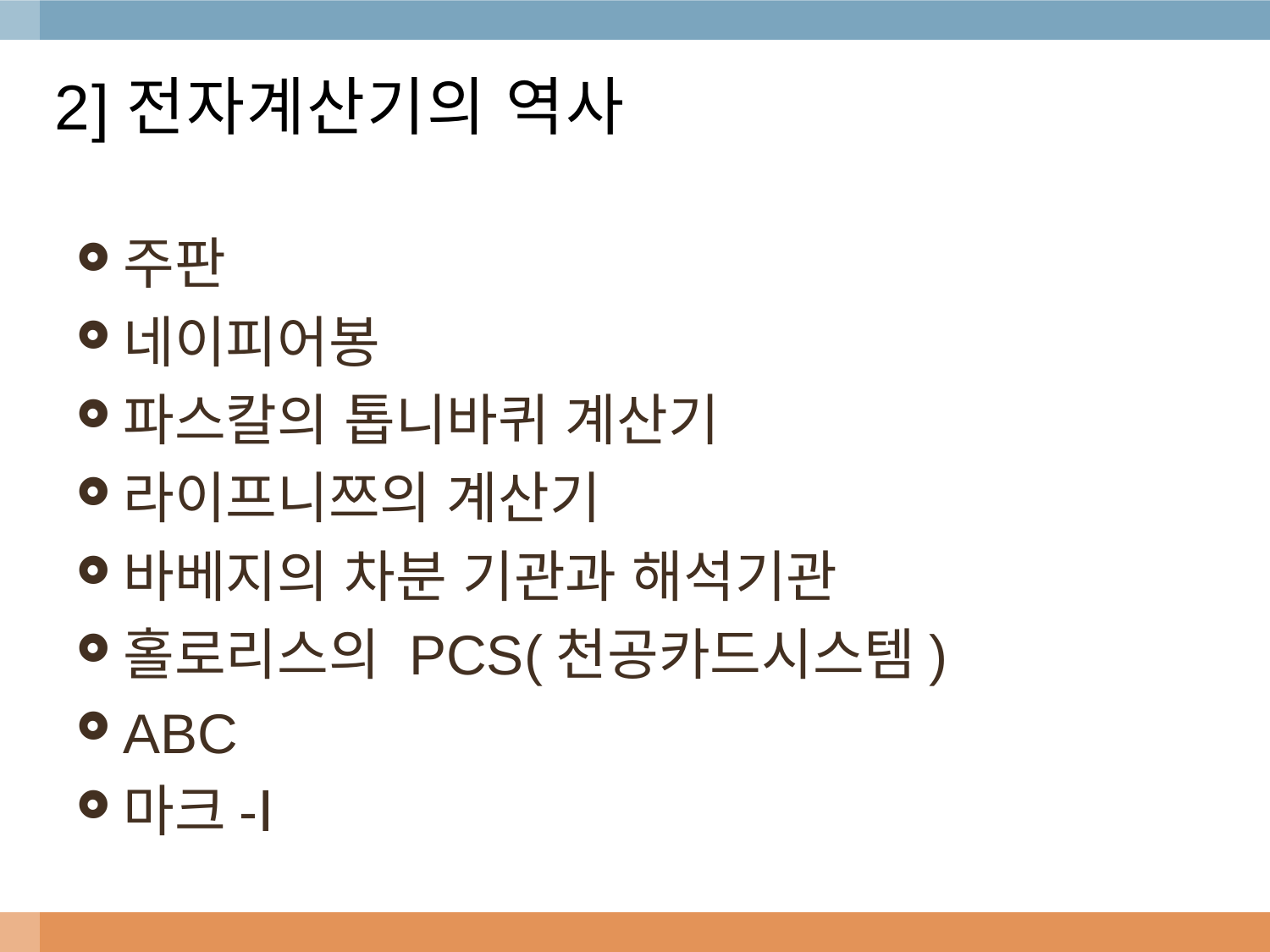

# 2]전자계산기의 역사
주판
네이피어봉
파스칼의 톱니바퀴 계산기
라이프니쯔의 계산기
바베지의 차분 기관과 해석기관
홀로리스의 PCS(천공카드시스템)
ABC
마크-Ⅰ